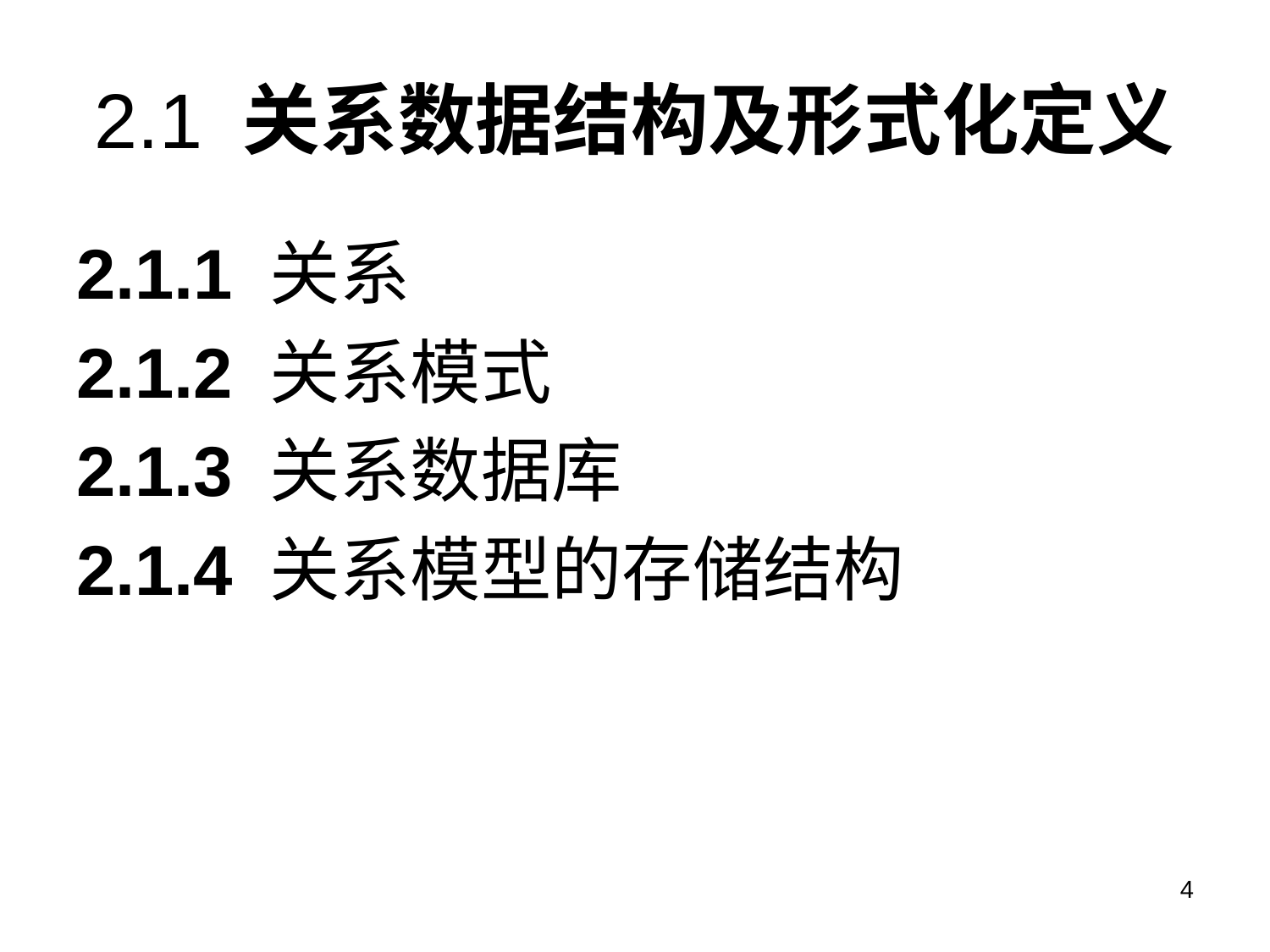

# 2.1 关系数据结构及形式化定义
2.1.1 关系
2.1.2 关系模式
2.1.3 关系数据库
2.1.4 关系模型的存储结构

4